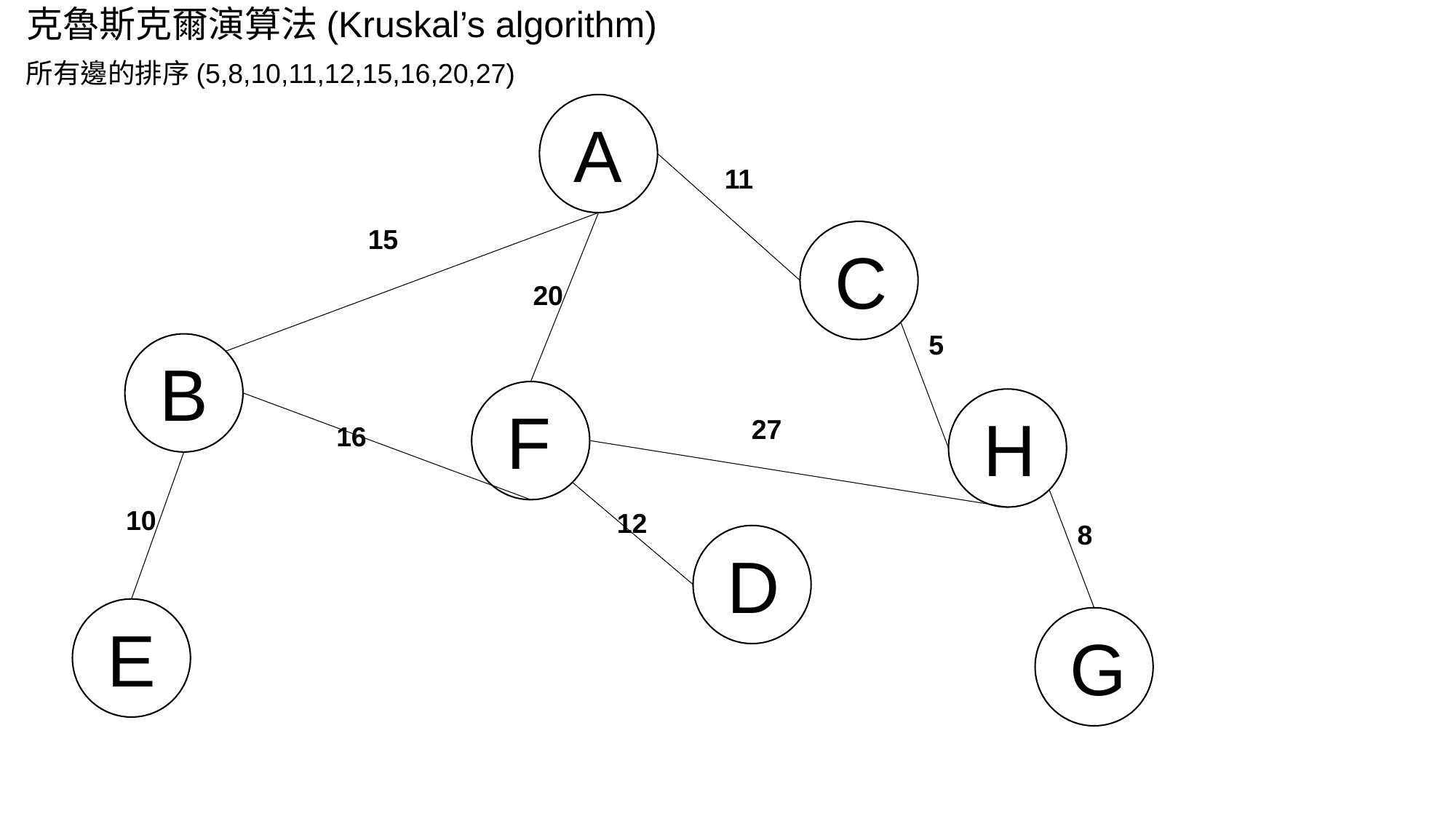

# 克魯斯克爾演算法(Kruskal’s algorithm)
所有邊的排序(5,8,10,11,12,15,16,20,27)

A
11
15

C
20
5

B

F

H
27
16
10
12
8

D

E

G